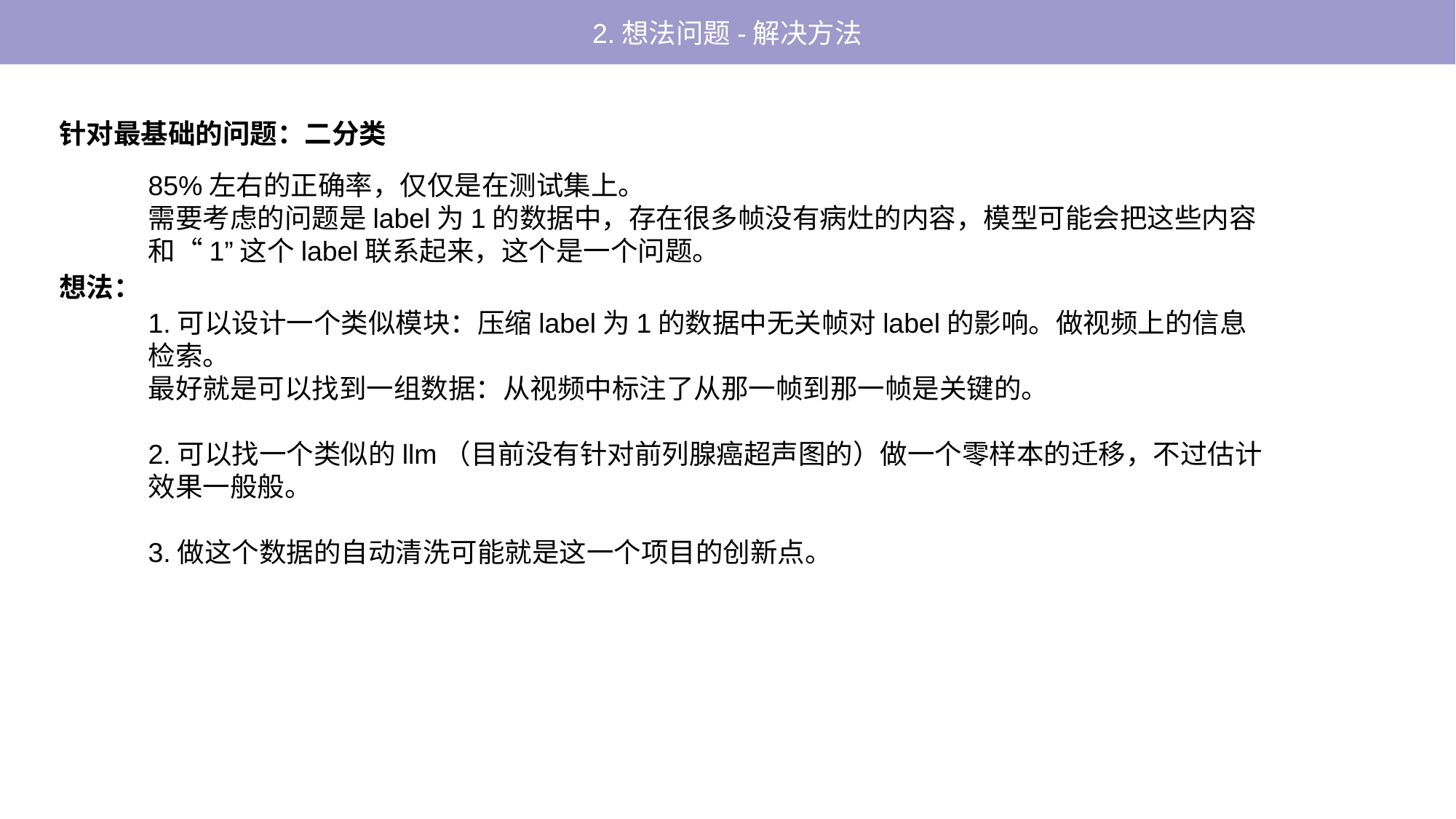

2.想法问题-解决方法
针对最基础的问题：二分类

85%左右的正确率，仅仅是在测试集上。
需要考虑的问题是label为1的数据中，存在很多帧没有病灶的内容，模型可能会把这些内容和“1”这个label联系起来，这个是一个问题。
想法：
1.可以设计一个类似模块：压缩label为1的数据中无关帧对label的影响。做视频上的信息检索。
最好就是可以找到一组数据：从视频中标注了从那一帧到那一帧是关键的。

2.可以找一个类似的llm（目前没有针对前列腺癌超声图的）做一个零样本的迁移，不过估计效果一般般。

3.做这个数据的自动清洗可能就是这一个项目的创新点。